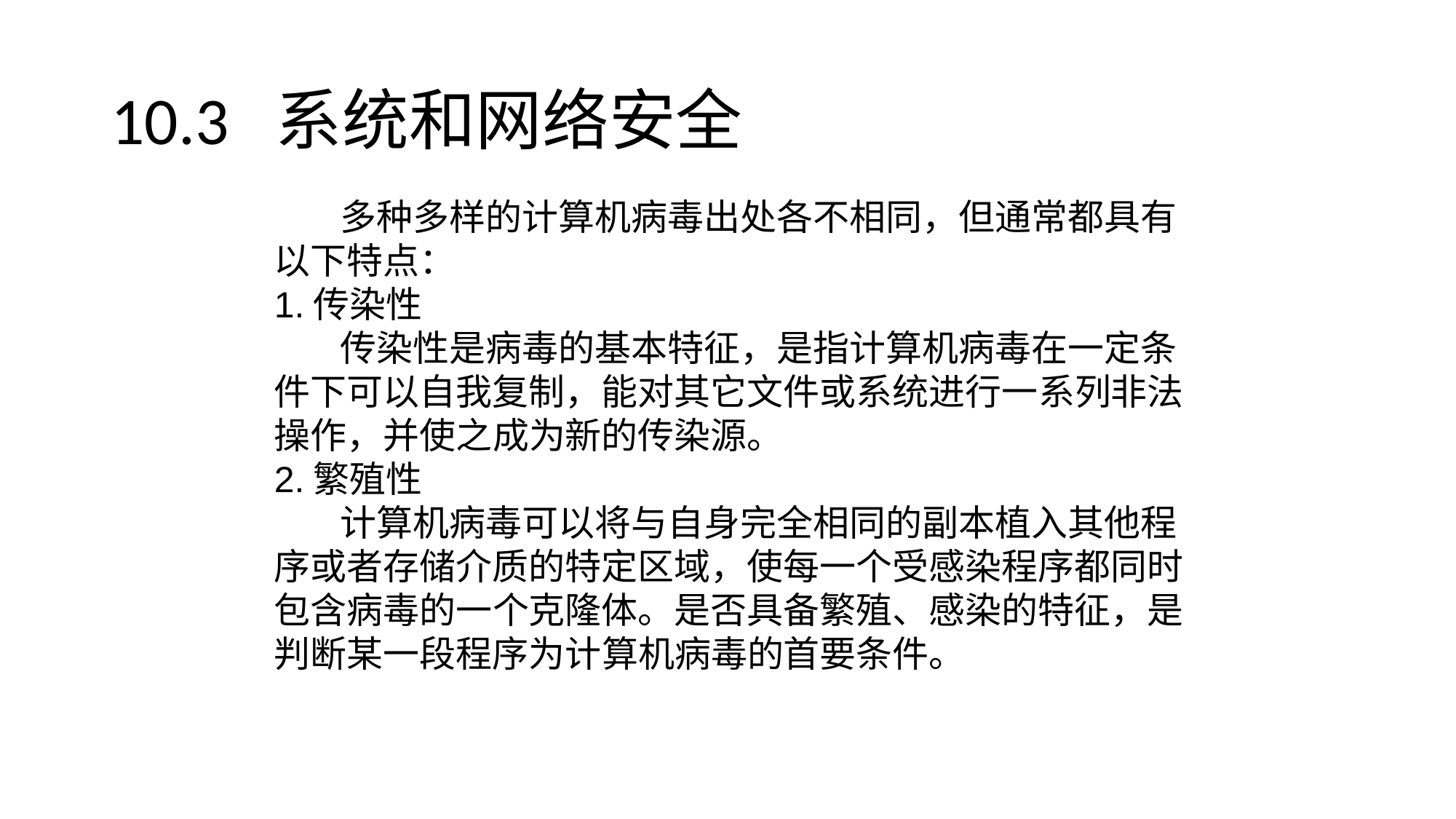

10.3  系统和网络安全
       多种多样的计算机病毒出处各不相同，但通常都具有以下特点：
1.传染性
       传染性是病毒的基本特征，是指计算机病毒在一定条件下可以自我复制，能对其它文件或系统进行一系列非法操作，并使之成为新的传染源。
2.繁殖性
       计算机病毒可以将与自身完全相同的副本植入其他程序或者存储介质的特定区域，使每一个受感染程序都同时包含病毒的一个克隆体。是否具备繁殖、感染的特征，是判断某一段程序为计算机病毒的首要条件。
6